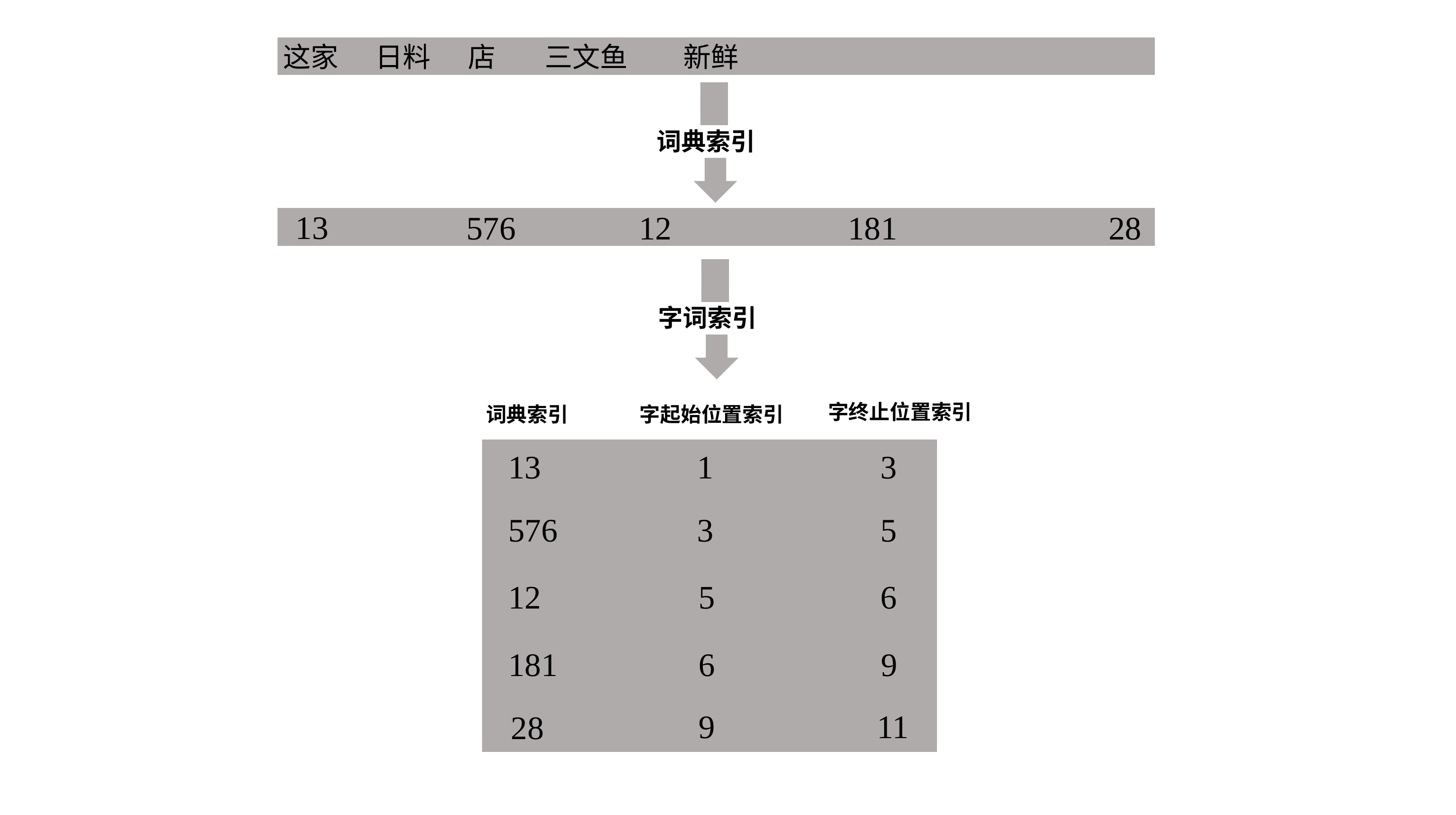

这家      日料      店        三文鱼         新鲜

词典索引

13
12
181
28
576

字词索引

字终止位置索引
词典索引
字起始位置索引

1
3
13
5
3
576
5
6
12
181
6
9
9
11
28